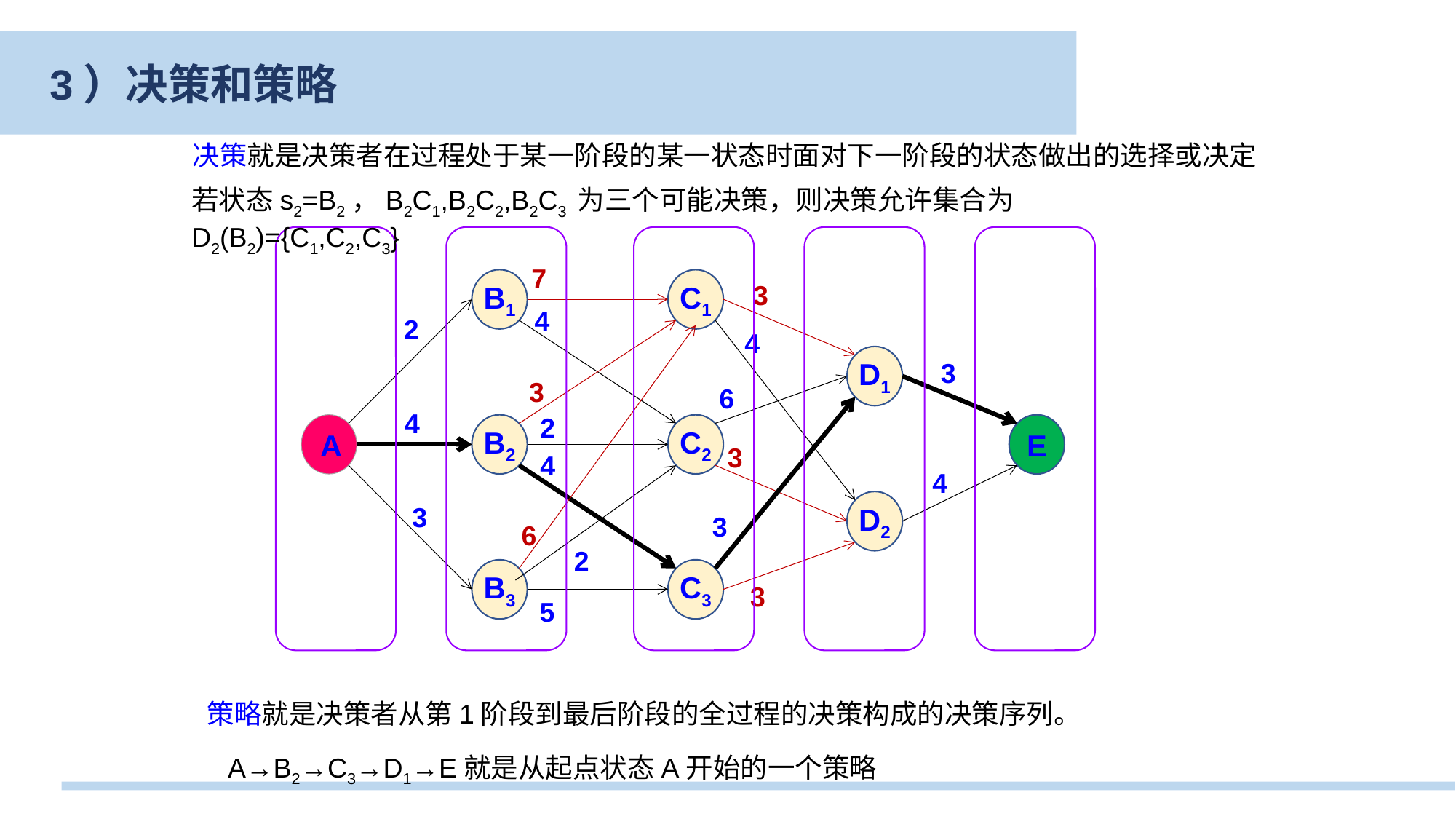

2.  状态和状态变量
3）决策和策略
决策就是决策者在过程处于某一阶段的某一状态时面对下一阶段的状态做出的选择或决定
若状态s2=B2，B2C1,B2C2,B2C3 为三个可能决策，则决策允许集合为D2(B2)={C1,C2,C3}

7
B1
C1
3
4
2
4
D1
3
3
6
4
2
A
B2
C2
E
3
4
4
D2
3
3
6
2
B3
C3
3
5
策略就是决策者从第1阶段到最后阶段的全过程的决策构成的决策序列。
A→B2→C3→D1→E就是从起点状态A开始的一个策略